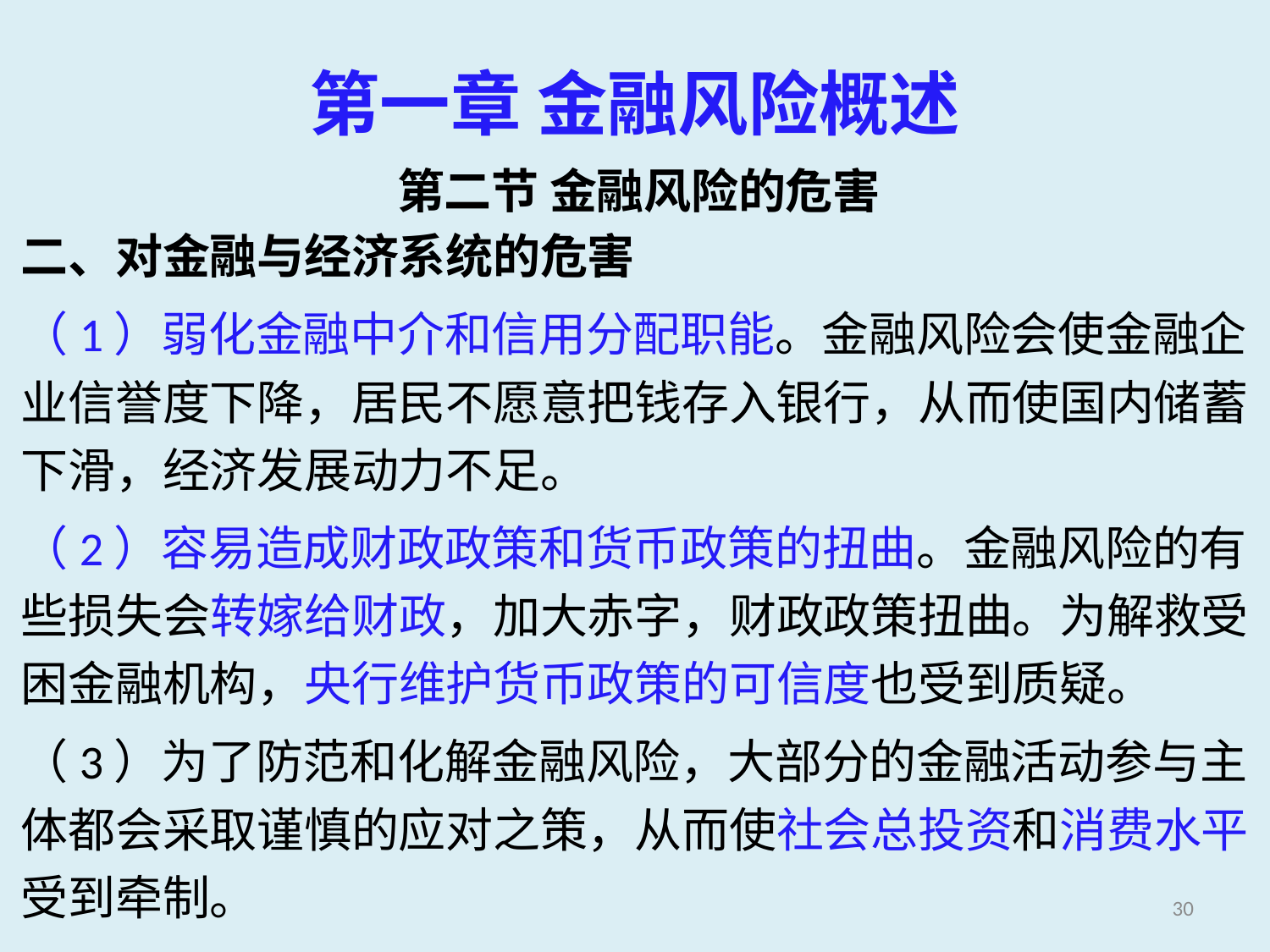

# 第一章 金融风险概述
第二节 金融风险的危害
二、对金融与经济系统的危害
（1）弱化金融中介和信用分配职能。金融风险会使金融企业信誉度下降，居民不愿意把钱存入银行，从而使国内储蓄下滑，经济发展动力不足。
（2）容易造成财政政策和货币政策的扭曲。金融风险的有些损失会转嫁给财政，加大赤字，财政政策扭曲。为解救受困金融机构，央行维护货币政策的可信度也受到质疑。
（3）为了防范和化解金融风险，大部分的金融活动参与主体都会采取谨慎的应对之策，从而使社会总投资和消费水平受到牵制。
30